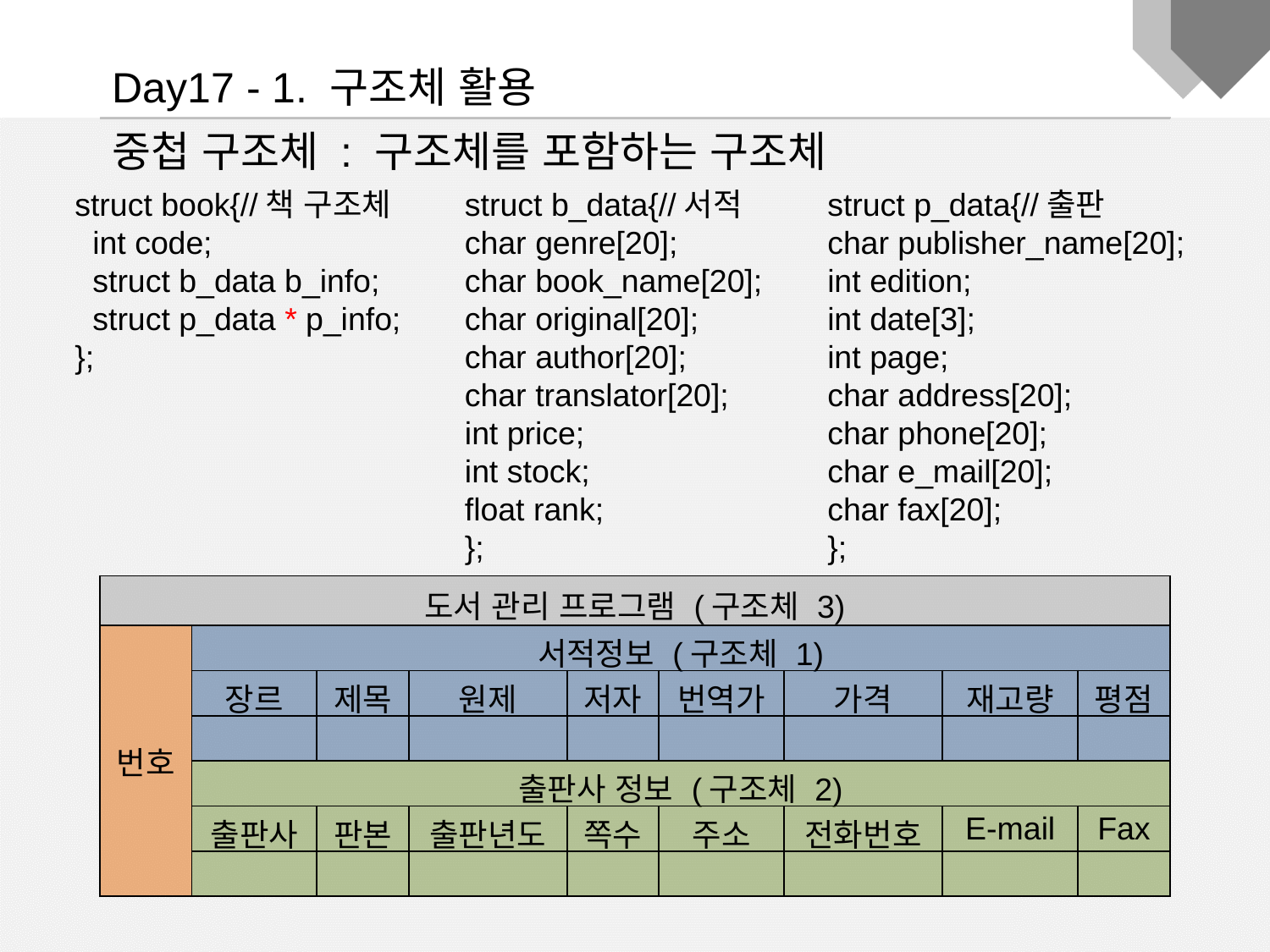

Day17 - 1. 구조체 활용
중첩 구조체 : 구조체를 포함하는 구조체
struct book{//책 구조체
  int code;
  struct b_data b_info;
  struct p_data * p_info;
};
struct b_data{//서적
char genre[20];
char book_name[20];
char original[20];
char author[20];
char translator[20];
int price;
int stock;
float rank;
};
struct p_data{//출판
char publisher_name[20];
int edition;
int date[3];
int page;
char address[20];
char phone[20];
char e_mail[20];
char fax[20];
};
| 도서 관리 프로그램 (구조체 3) |  |  |  |  |  |  |  |  |
| --- | --- | --- | --- | --- | --- | --- | --- | --- |
| 번호 | 서적정보 (구조체 1) |  |  |  |  |  |  |  |
|  | 장르 | 제목 | 원제 | 저자 | 번역가 | 가격 | 재고량 | 평점 |
|  |  |  |  |  |  |  |  |  |
|  | 출판사 정보 (구조체 2) |  |  |  |  |  |  |  |
|  | 출판사 | 판본 | 출판년도 | 쪽수 | 주소 | 전화번호 | E-mail | Fax |
|  |  |  |  |  |  |  |  |  |